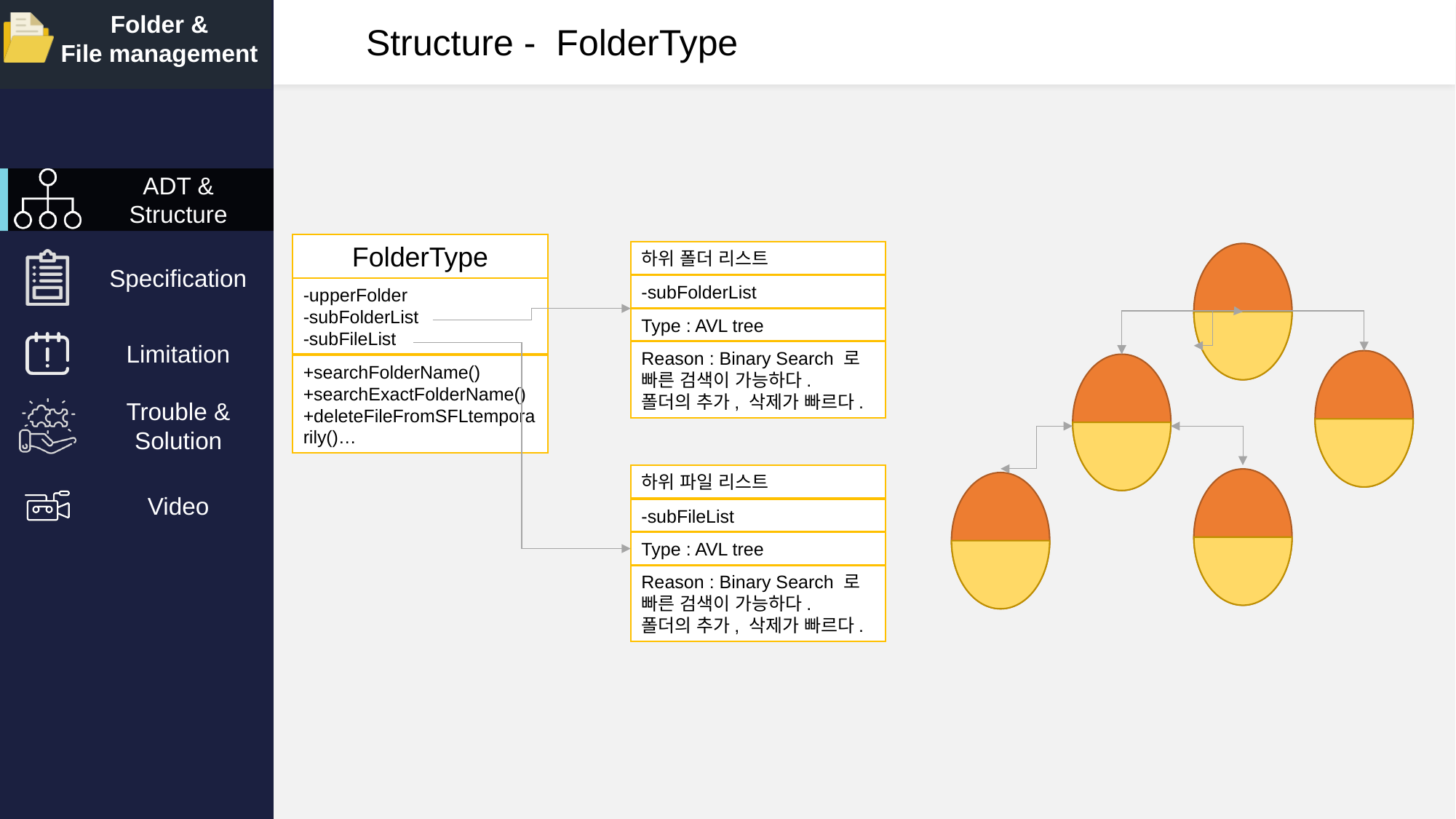

Structure -  FolderType
FolderType
-upperFolder
-subFolderList
-subFileList
+searchFolderName()
+searchExactFolderName()
+deleteFileFromSFLtemporarily()…
하위 폴더 리스트
-subFolderList
Type : AVL tree
Reason : Binary Search 로 빠른 검색이 가능하다.
폴더의 추가, 삭제가 빠르다.

하위 파일 리스트
-subFileList
Type : AVL tree
Reason : Binary Search 로 빠른 검색이 가능하다.
폴더의 추가, 삭제가 빠르다.